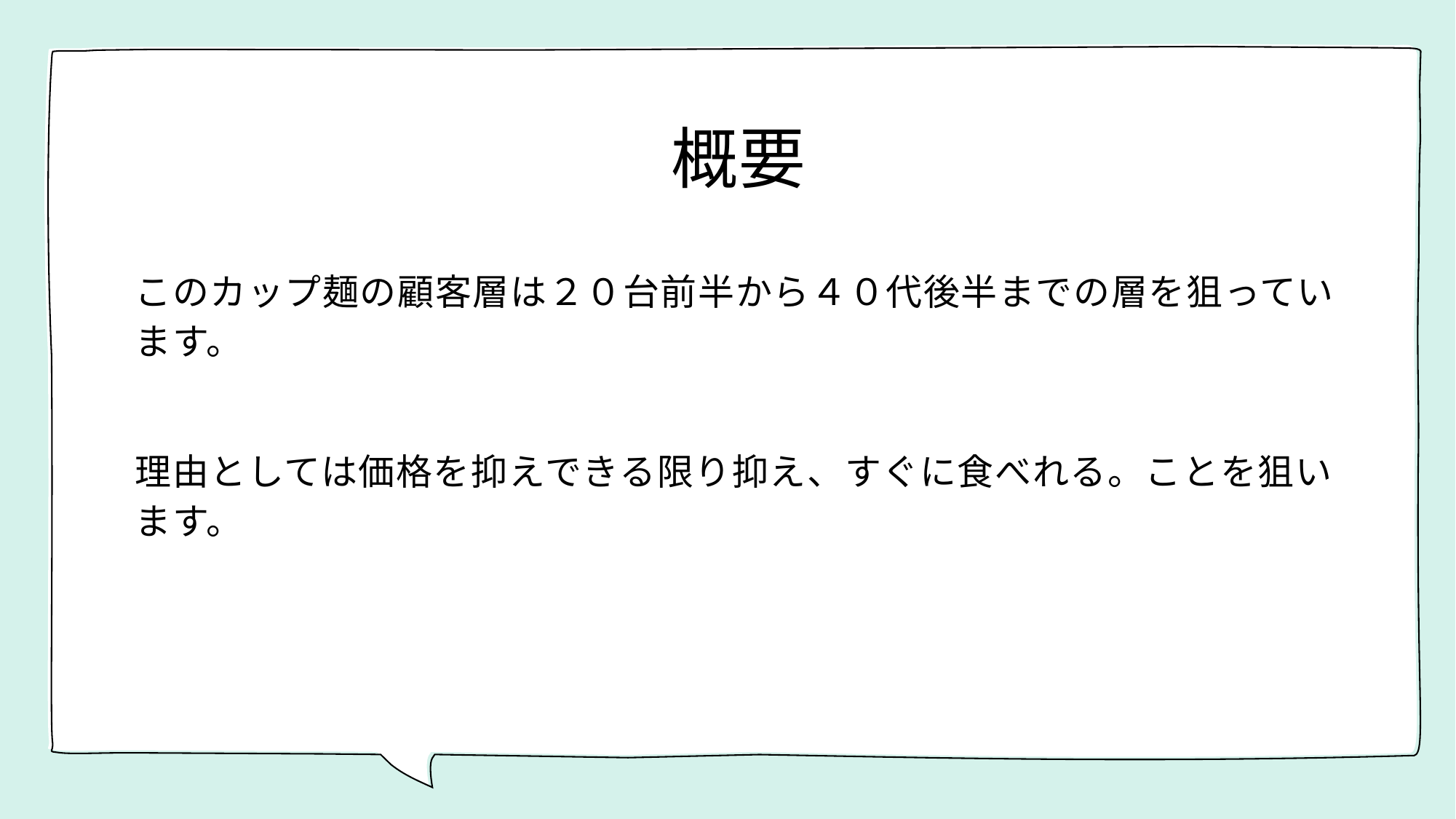

# 概要
このカップ麺の顧客層は２０台前半から４０代後半までの層を狙っています。

理由としては価格を抑えできる限り抑え、すぐに食べれる。ことを狙います。